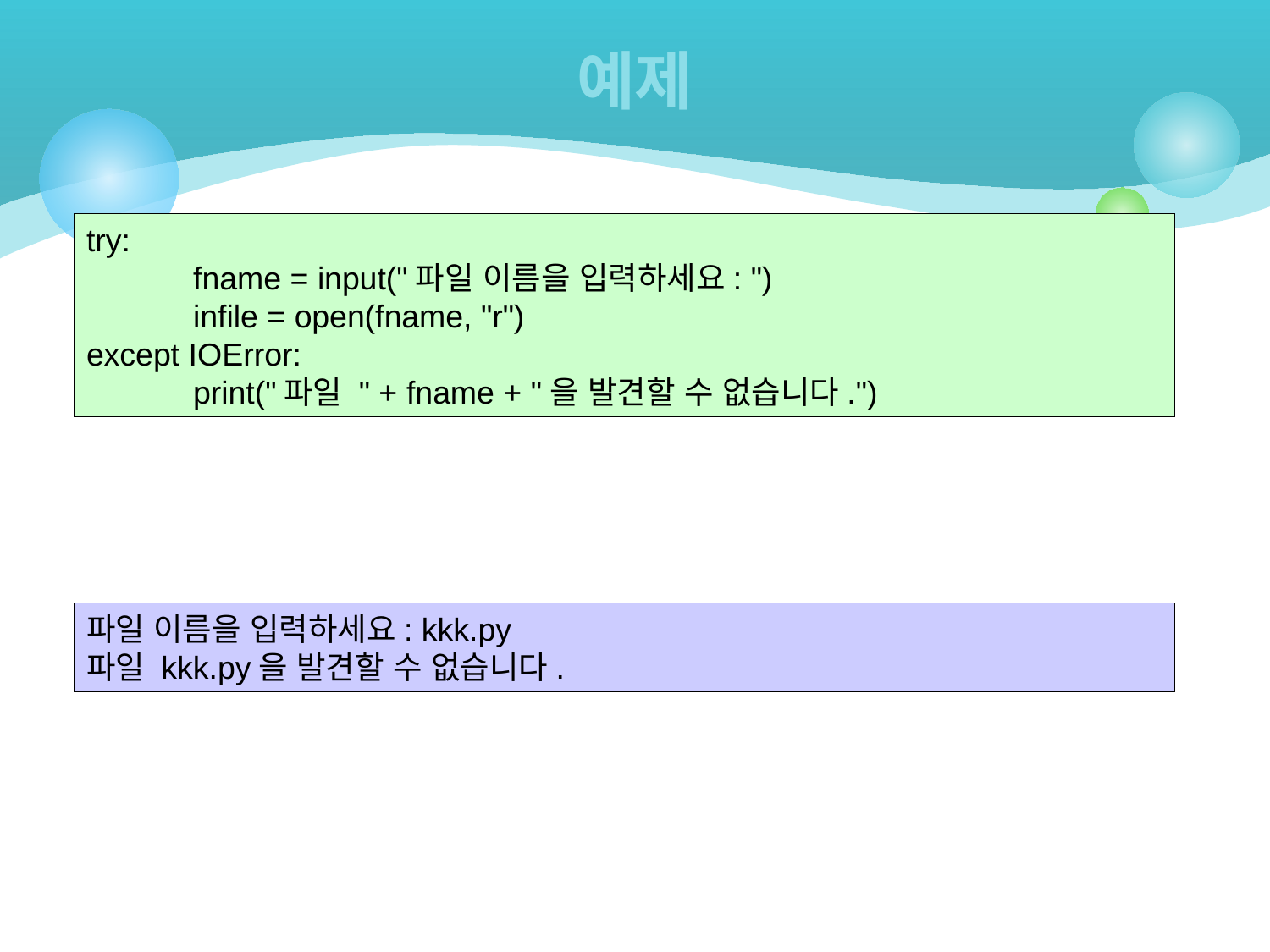

# 예제
try:
            fname = input("파일 이름을 입력하세요: ")
            infile = open(fname, "r")
except IOError:
            print("파일 " + fname + "을 발견할 수 없습니다.")
파일 이름을 입력하세요: kkk.py
파일 kkk.py을 발견할 수 없습니다.